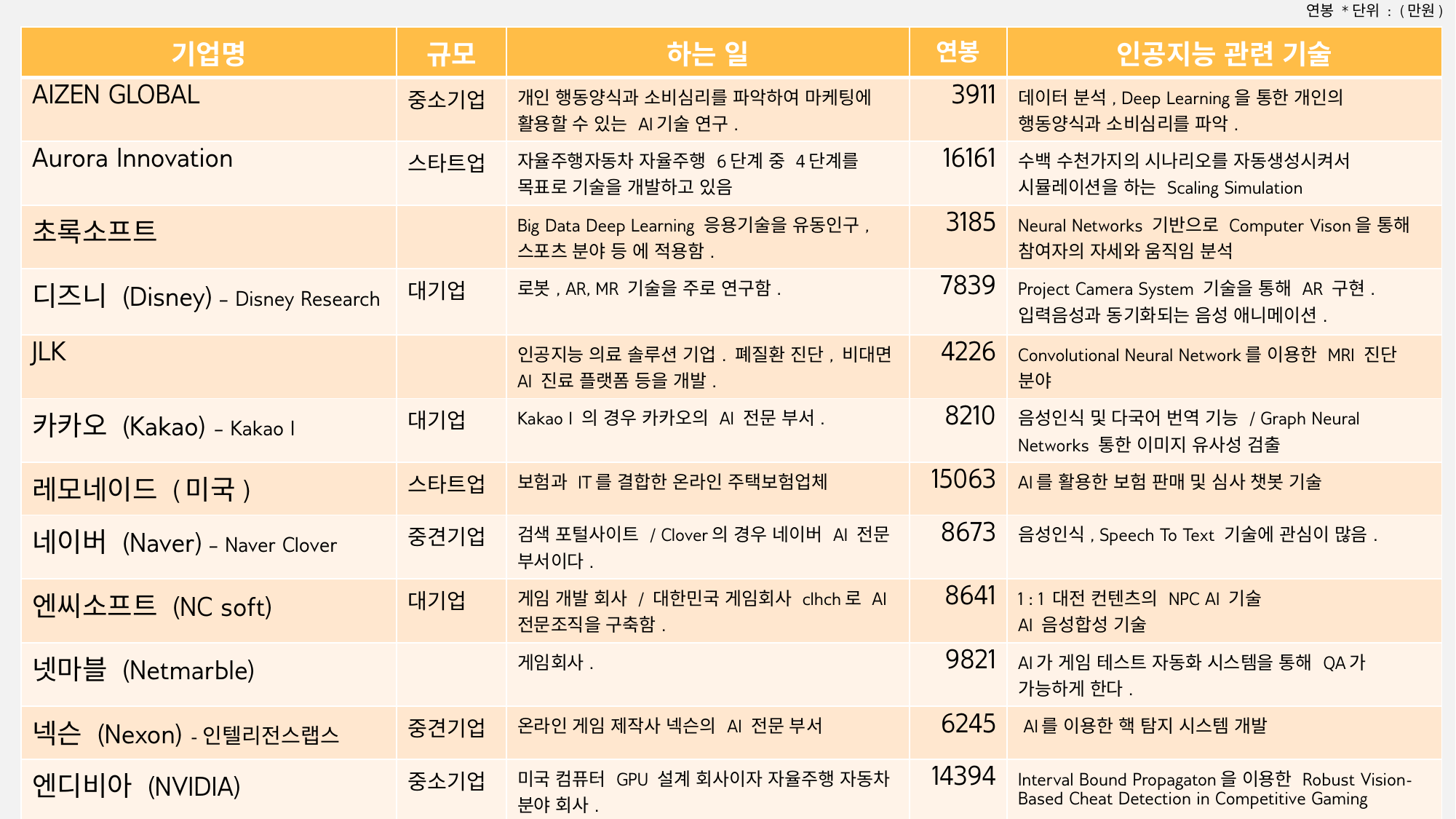

연봉 *단위 :  (만원)
| 기업명 | 규모 | 하는 일 | 연봉 | 인공지능 관련 기술 |
| --- | --- | --- | --- | --- |
| AIZEN GLOBAL | 중소기업 | 개인 행동양식과 소비심리를 파악하여 마케팅에 활용할 수 있는 AI기술 연구. | 3911 | 데이터 분석, Deep Learning을 통한 개인의 행동양식과 소비심리를 파악. |
| Aurora Innovation | 스타트업 | 자율주행자동차 자율주행 6단계 중 4단계를 목표로 기술을 개발하고 있음 | 16161 | 수백 수천가지의 시나리오를 자동생성시켜서 시뮬레이션을 하는 Scaling Simulation |
| 초록소프트 |  | Big Data Deep Learning 응용기술을 유동인구, 스포츠 분야 등 에 적용함. | 3185 | Neural Networks 기반으로 Computer Vison을 통해 참여자의 자세와 움직임 분석 |
| 디즈니 (Disney) – Disney Research | 대기업 | 로봇, AR, MR 기술을 주로 연구함. | 7839 | Project Camera System 기술을 통해 AR 구현. 입력음성과 동기화되는 음성 애니메이션. |
| JLK |  | 인공지능 의료 솔루션 기업. 폐질환 진단, 비대면 AI 진료 플랫폼 등을 개발. | 4226 | Convolutional Neural Network를 이용한 MRI 진단 분야 |
| 카카오 (Kakao) – Kakao I | 대기업 | Kakao I 의 경우 카카오의 AI 전문 부서. | 8210 | 음성인식 및 다국어 번역 기능 / Graph Neural Networks 통한 이미지 유사성 검출 |
| 레모네이드 (미국) | 스타트업 | 보험과 IT를 결합한 온라인 주택보험업체 | 15063 | AI를 활용한 보험 판매 및 심사 챗봇 기술 |
| 네이버 (Naver) – Naver Clover | 중견기업 | 검색 포털사이트 / Clover의 경우 네이버 AI 전문 부서이다. | 8673 | 음성인식, Speech To Text 기술에 관심이 많음. |
| 엔씨소프트 (NC soft) | 대기업 | 게임 개발 회사 / 대한민국 게임회사 clhch로 AI 전문조직을 구축함. | 8641 | 1 : 1 대전 컨텐츠의 NPC AI 기술 AI 음성합성 기술 |
| 넷마블 (Netmarble) |  | 게임회사. | 9821 | AI가 게임 테스트 자동화 시스템을 통해 QA가 가능하게 한다. |
| 넥슨 (Nexon) -인텔리전스랩스 | 중견기업 | 온라인 게임 제작사 넥슨의 AI 전문 부서 | 6245 | AI를 이용한 핵 탐지 시스템 개발 |
| 엔디비아 (NVIDIA) | 중소기업 | 미국 컴퓨터 GPU 설계 회사이자 자율주행 자동차 분야 회사. | 14394 | Interval Bound Propagaton을 이용한 Robust Vision-Based Cheat Detection in Competitive Gaming |
| 지피지기소프트(ZPZGSOFT) |  | 환경정보화 시스템 연구, 스마트시티 구축 사업 | 5700 | 측정 데이터의 오류를 기계학습 기반으로 보정하는 데이터 보정기술 |